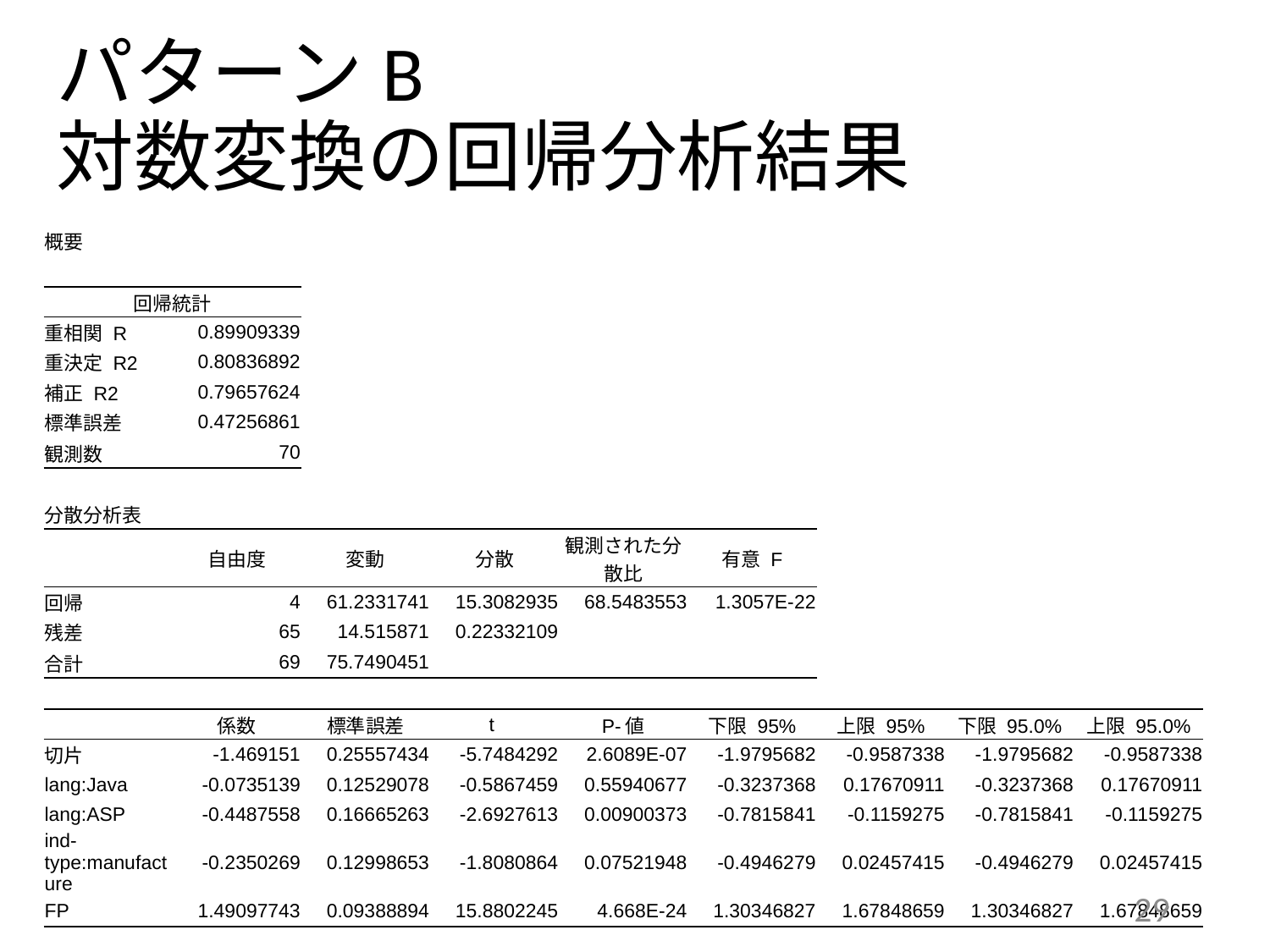

# パターンB 対数変換の回帰分析結果
| 概要 |  |  |  |  |  |  |  |  |
| --- | --- | --- | --- | --- | --- | --- | --- | --- |
|  |  |  |  |  |  |  |  |  |
| 回帰統計 |  |  |  |  |  |  |  |  |
| 重相関 R | 0.89909339 |  |  |  |  |  |  |  |
| 重決定 R2 | 0.80836892 |  |  |  |  |  |  |  |
| 補正 R2 | 0.79657624 |  |  |  |  |  |  |  |
| 標準誤差 | 0.47256861 |  |  |  |  |  |  |  |
| 観測数 | 70 |  |  |  |  |  |  |  |
|  |  |  |  |  |  |  |  |  |
| 分散分析表 |  |  |  |  |  |  |  |  |
|  | 自由度 | 変動 | 分散 | 観測された分散比 | 有意 F |  |  |  |
| 回帰 | 4 | 61.2331741 | 15.3082935 | 68.5483553 | 1.3057E-22 |  |  |  |
| 残差 | 65 | 14.515871 | 0.22332109 |  |  |  |  |  |
| 合計 | 69 | 75.7490451 |  |  |  |  |  |  |
|  |  |  |  |  |  |  |  |  |
|  | 係数 | 標準誤差 | t | P-値 | 下限 95% | 上限 95% | 下限 95.0% | 上限 95.0% |
| 切片 | -1.469151 | 0.25557434 | -5.7484292 | 2.6089E-07 | -1.9795682 | -0.9587338 | -1.9795682 | -0.9587338 |
| lang:Java | -0.0735139 | 0.12529078 | -0.5867459 | 0.55940677 | -0.3237368 | 0.17670911 | -0.3237368 | 0.17670911 |
| lang:ASP | -0.4487558 | 0.16665263 | -2.6927613 | 0.00900373 | -0.7815841 | -0.1159275 | -0.7815841 | -0.1159275 |
| ind-type:manufacture | -0.2350269 | 0.12998653 | -1.8080864 | 0.07521948 | -0.4946279 | 0.02457415 | -0.4946279 | 0.02457415 |
| FP | 1.49097743 | 0.09388894 | 15.8802245 | 4.668E-24 | 1.30346827 | 1.67848659 | 1.30346827 | 1.67848659 |
29